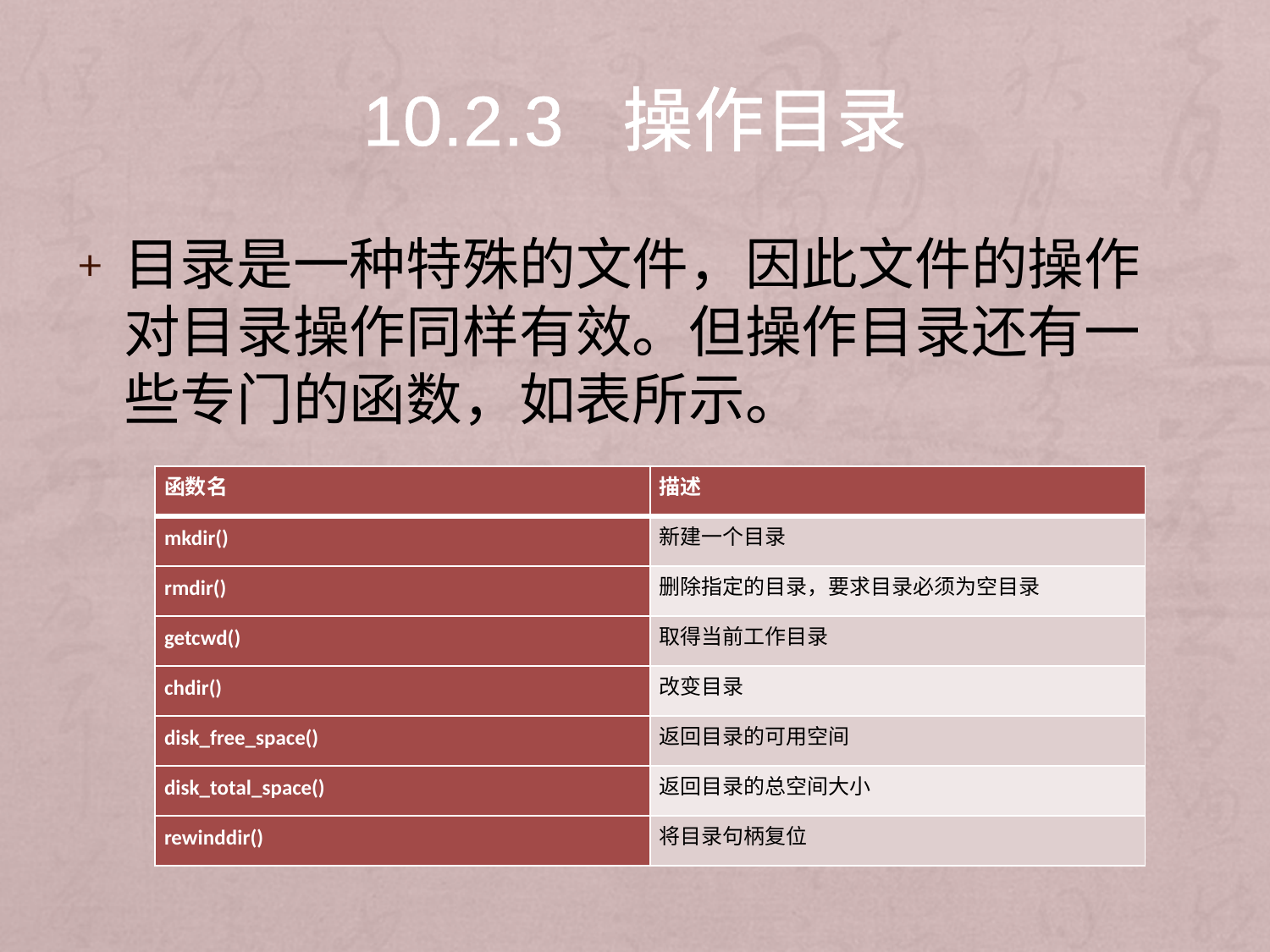

# 10.2.3  操作目录
目录是一种特殊的文件，因此文件的操作对目录操作同样有效。但操作目录还有一些专门的函数，如表所示。
| 函数名 | 描述 |
| --- | --- |
| mkdir() | 新建一个目录 |
| rmdir() | 删除指定的目录，要求目录必须为空目录 |
| getcwd() | 取得当前工作目录 |
| chdir() | 改变目录 |
| disk\_free\_space() | 返回目录的可用空间 |
| disk\_total\_space() | 返回目录的总空间大小 |
| rewinddir() | 将目录句柄复位 |